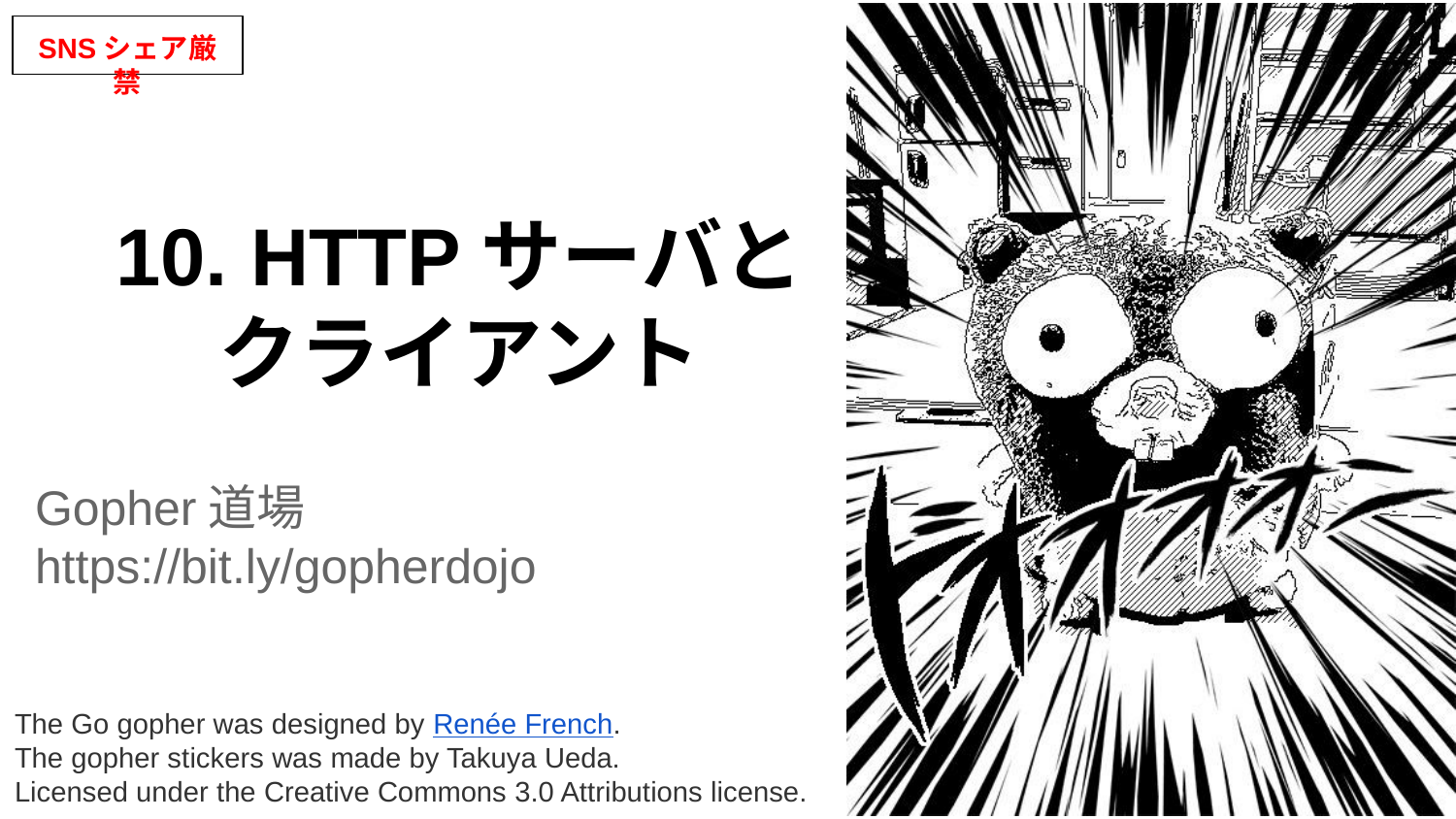

SNSシェア厳禁
# 10. HTTPサーバと
クライアント
Gopher道場
https://bit.ly/gopherdojo